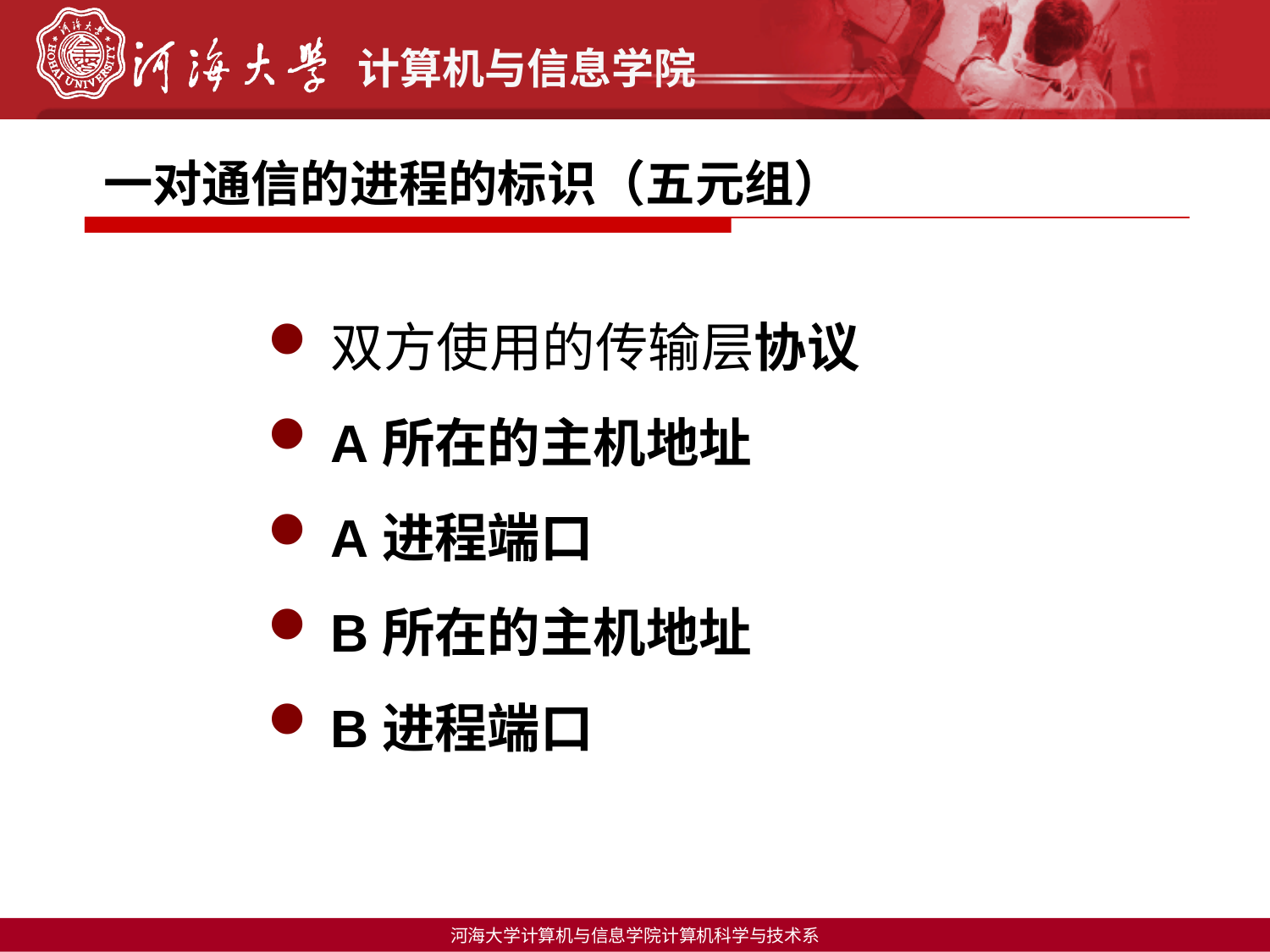

一对通信的进程的标识（五元组）
网络环境中一对通信的进程A,B需要一个五元组来表示：

双方使用的传输层协议
A所在的主机地址
A进程端口
B所在的主机地址
B进程端口